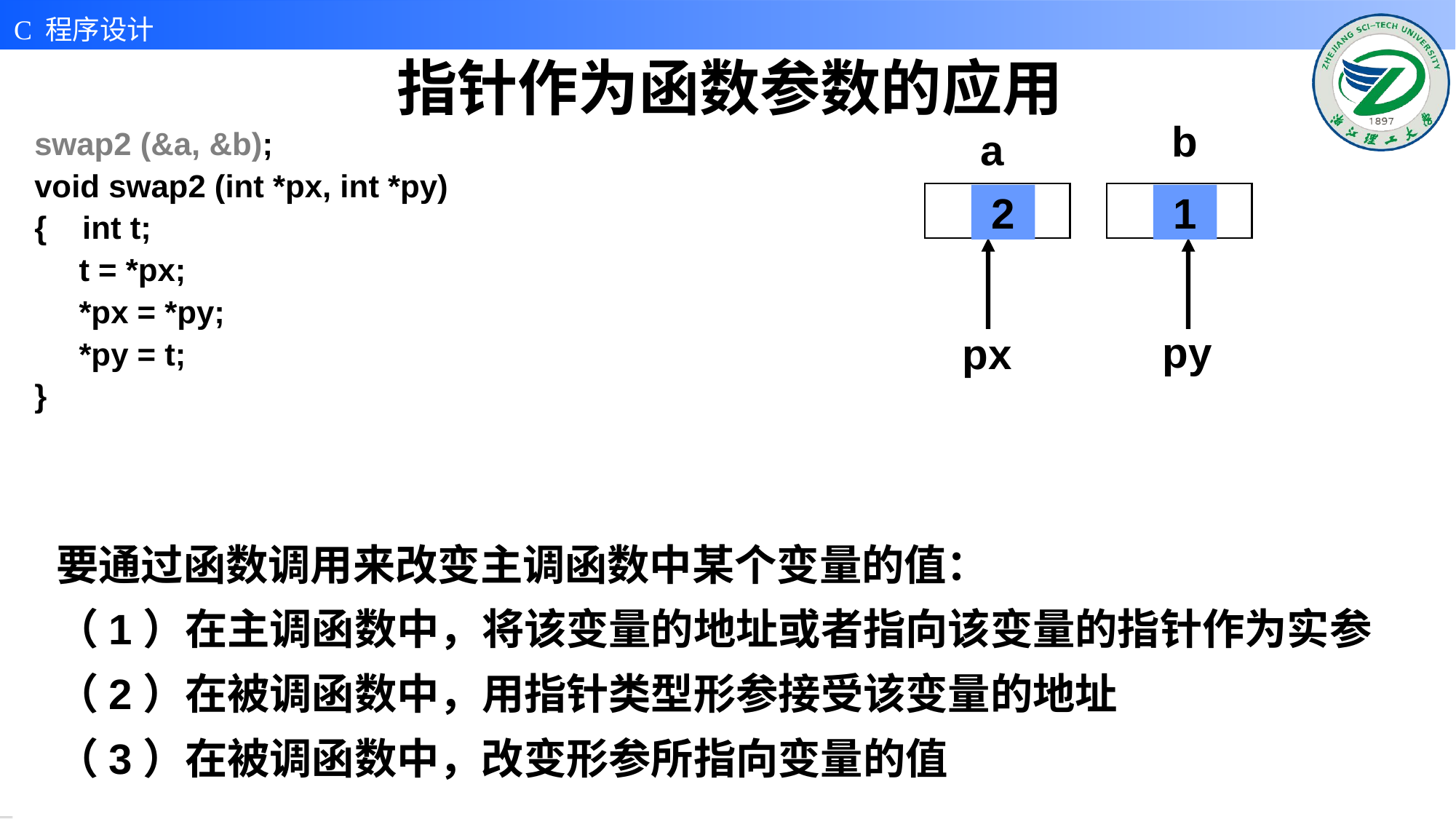

# 指针作为函数参数的应用
swap2 (&a, &b);
void swap2 (int *px, int *py)
{    int t;
     t = *px;
     *px = *py;
     *py = t;
}
b
a
1
2

py
px
2
1
要通过函数调用来改变主调函数中某个变量的值：
（1）在主调函数中，将该变量的地址或者指向该变量的指针作为实参
（2）在被调函数中，用指针类型形参接受该变量的地址
（3）在被调函数中，改变形参所指向变量的值